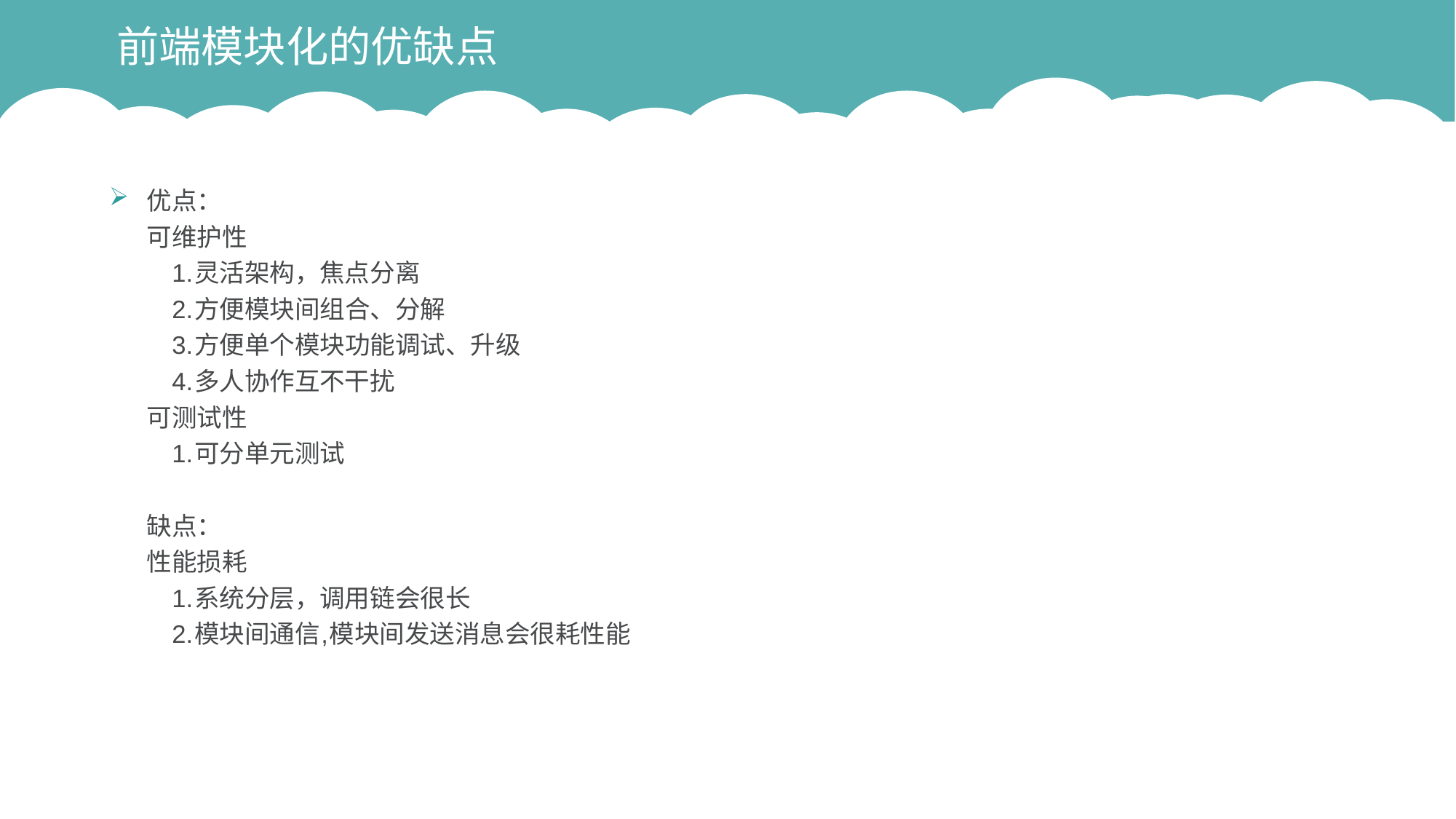

前端模块化的优缺点
优点： 
可维护性 
	1.灵活架构，焦点分离 
	2.方便模块间组合、分解 
	3.方便单个模块功能调试、升级 
	4.多人协作互不干扰 
可测试性 
	1.可分单元测试 
缺点： 
性能损耗 
	1.系统分层，调用链会很长 
	2.模块间通信,模块间发送消息会很耗性能